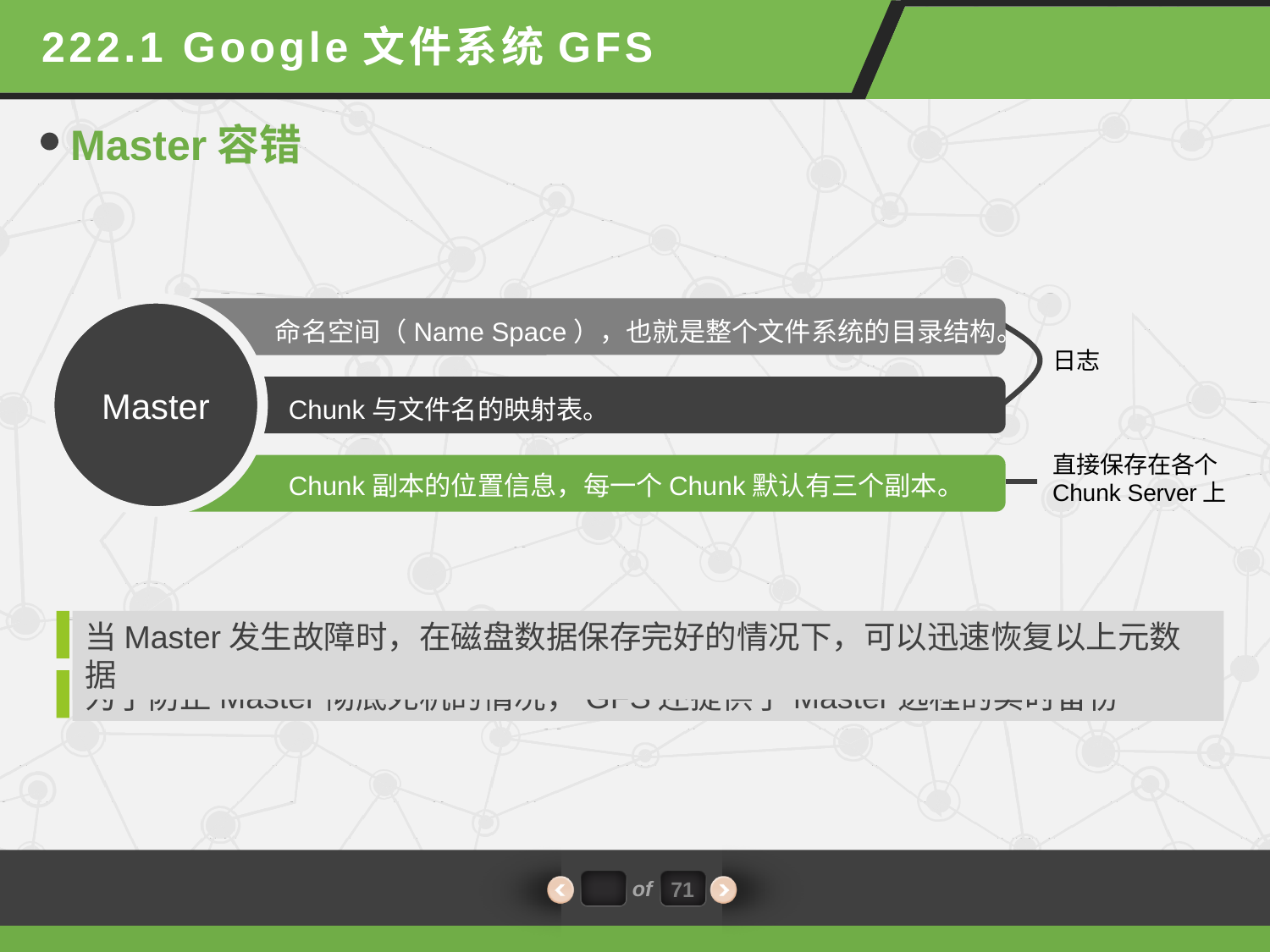

222.1 Google文件系统GFS
Master容错

Master

命名空间（Name Space），也就是整个文件系统的目录结构。

日志

Chunk与文件名的映射表。
直接保存在各个Chunk Server上

Chunk副本的位置信息，每一个Chunk默认有三个副本。

当Master发生故障时，在磁盘数据保存完好的情况下，可以迅速恢复以上元数据

为了防止Master彻底死机的情况，GFS还提供了Master远程的实时备份
12